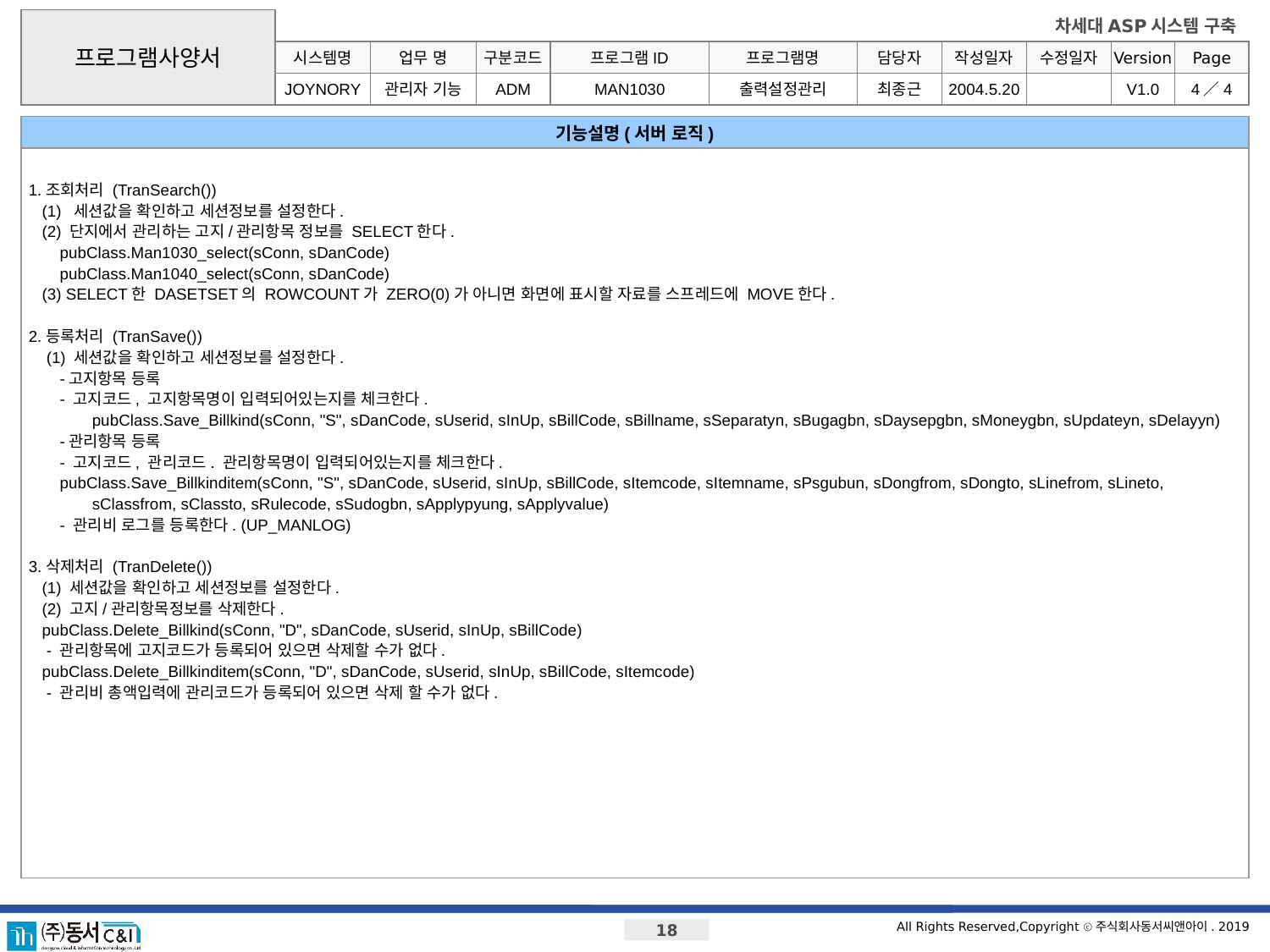

프로그램사양서
시스템명
업무 명
구분코드
프로그램ID
프로그램명
JOYNORY
관리자 기능
ADM
MAN1030
출력설정관리
최종근
2004.5.20

V1.0
4／4
기능설명(서버 로직)
1.조회처리 (TranSearch())
   (1)  세션값을 확인하고 세션정보를 설정한다.
   (2) 단지에서 관리하는 고지/관리항목 정보를 SELECT한다.
       pubClass.Man1030_select(sConn, sDanCode)
       pubClass.Man1040_select(sConn, sDanCode)
   (3) SELECT한 DASETSET의 ROWCOUNT가 ZERO(0)가 아니면 화면에 표시할 자료를 스프레드에 MOVE한다.

2.등록처리 (TranSave())
    (1) 세션값을 확인하고 세션정보를 설정한다.
       -고지항목 등록
       - 고지코드, 고지항목명이 입력되어있는지를 체크한다.
	pubClass.Save_Billkind(sConn, "S", sDanCode, sUserid, sInUp, sBillCode, sBillname, sSeparatyn, sBugagbn, sDaysepgbn, sMoneygbn, sUpdateyn, sDelayyn)
       -관리항목 등록
       - 고지코드, 관리코드. 관리항목명이 입력되어있는지를 체크한다.
       pubClass.Save_Billkinditem(sConn, "S", sDanCode, sUserid, sInUp, sBillCode, sItemcode, sItemname, sPsgubun, sDongfrom, sDongto, sLinefrom, sLineto, sClassfrom, sClassto, sRulecode, sSudogbn, sApplypyung, sApplyvalue)
       - 관리비 로그를 등록한다. (UP_MANLOG)

3.삭제처리 (TranDelete())
   (1) 세션값을 확인하고 세션정보를 설정한다.
   (2) 고지/관리항목정보를 삭제한다.
   pubClass.Delete_Billkind(sConn, "D", sDanCode, sUserid, sInUp, sBillCode)
    - 관리항목에 고지코드가 등록되어 있으면 삭제할 수가 없다.
   pubClass.Delete_Billkinditem(sConn, "D", sDanCode, sUserid, sInUp, sBillCode, sItemcode)
    - 관리비 총액입력에 관리코드가 등록되어 있으면 삭제 할 수가 없다.